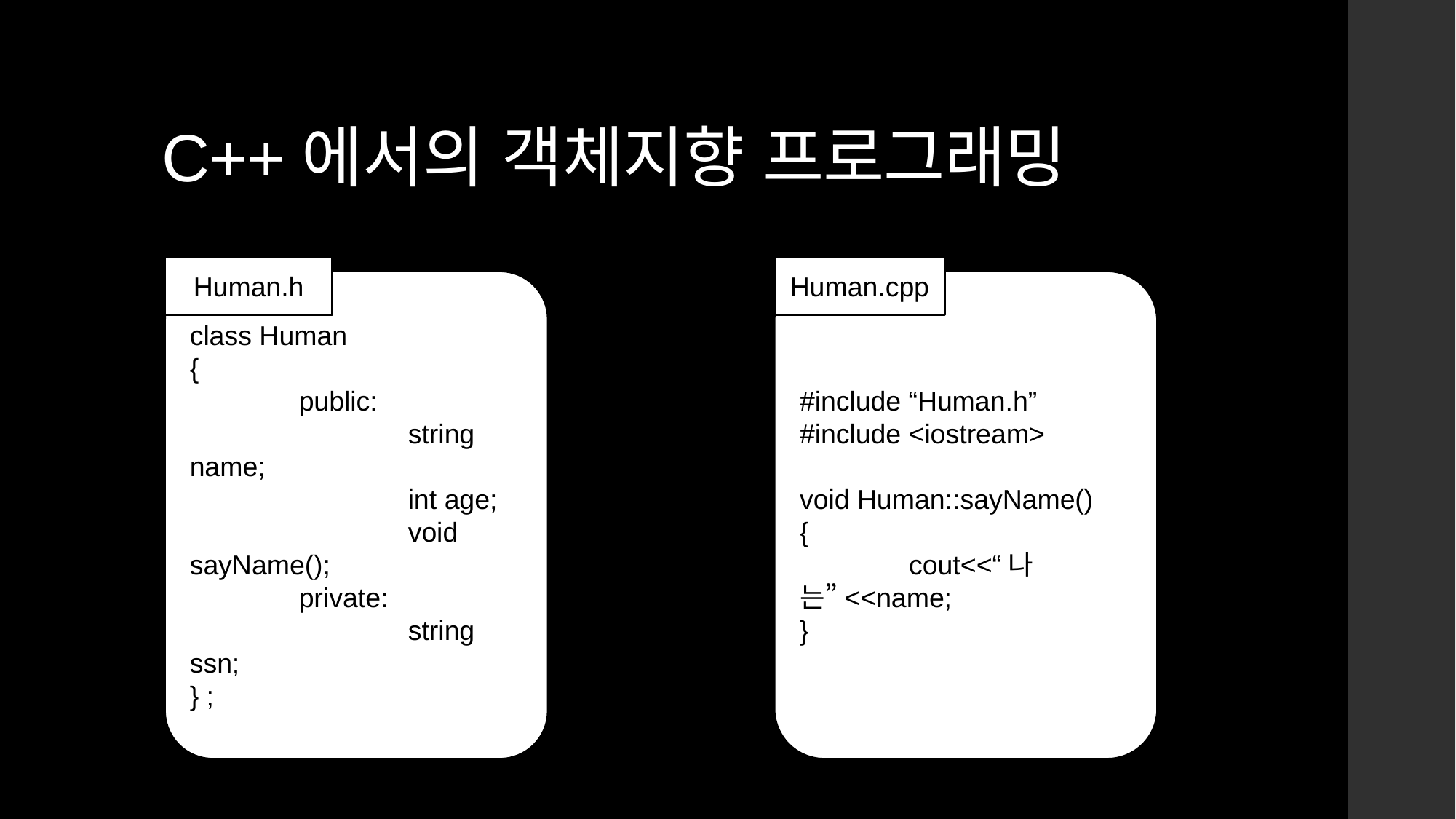

# C++에서의 객체지향 프로그래밍
Human.h
Human.cpp
class Human
{
	public:
		string name;
		int age;
		void sayName();
	private:
		string ssn;
} ;
#include “Human.h”
#include <iostream>

void Human::sayName()
{
	cout<<“나는”<<name;
}